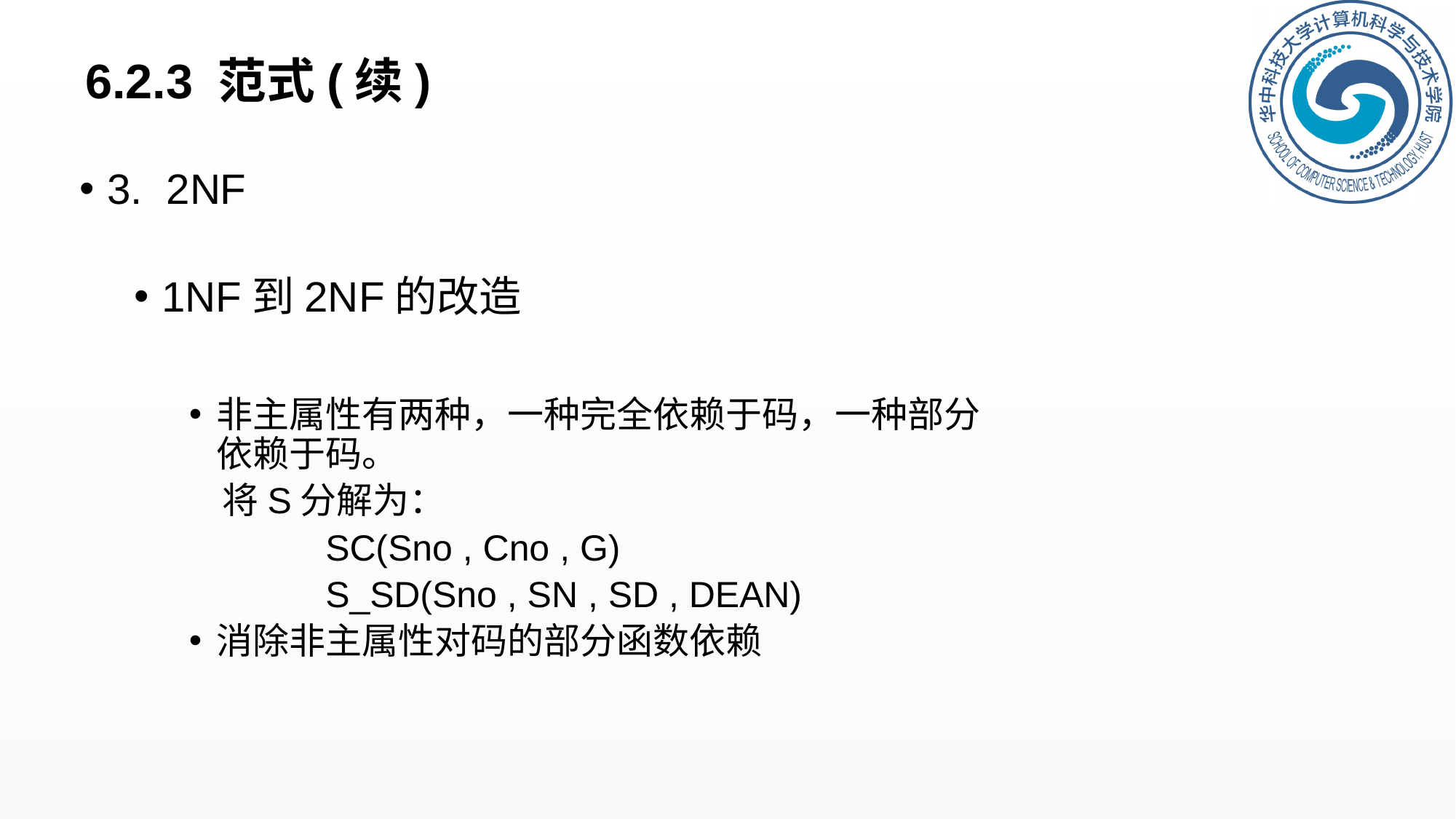

# 6.2.3 范式(续)
3.  2NF

1NF到2NF的改造

非主属性有两种，一种完全依赖于码，一种部分依赖于码。
   将S分解为：
    	SC(Sno , Cno , G)
		S_SD(Sno , SN , SD , DEAN)
消除非主属性对码的部分函数依赖